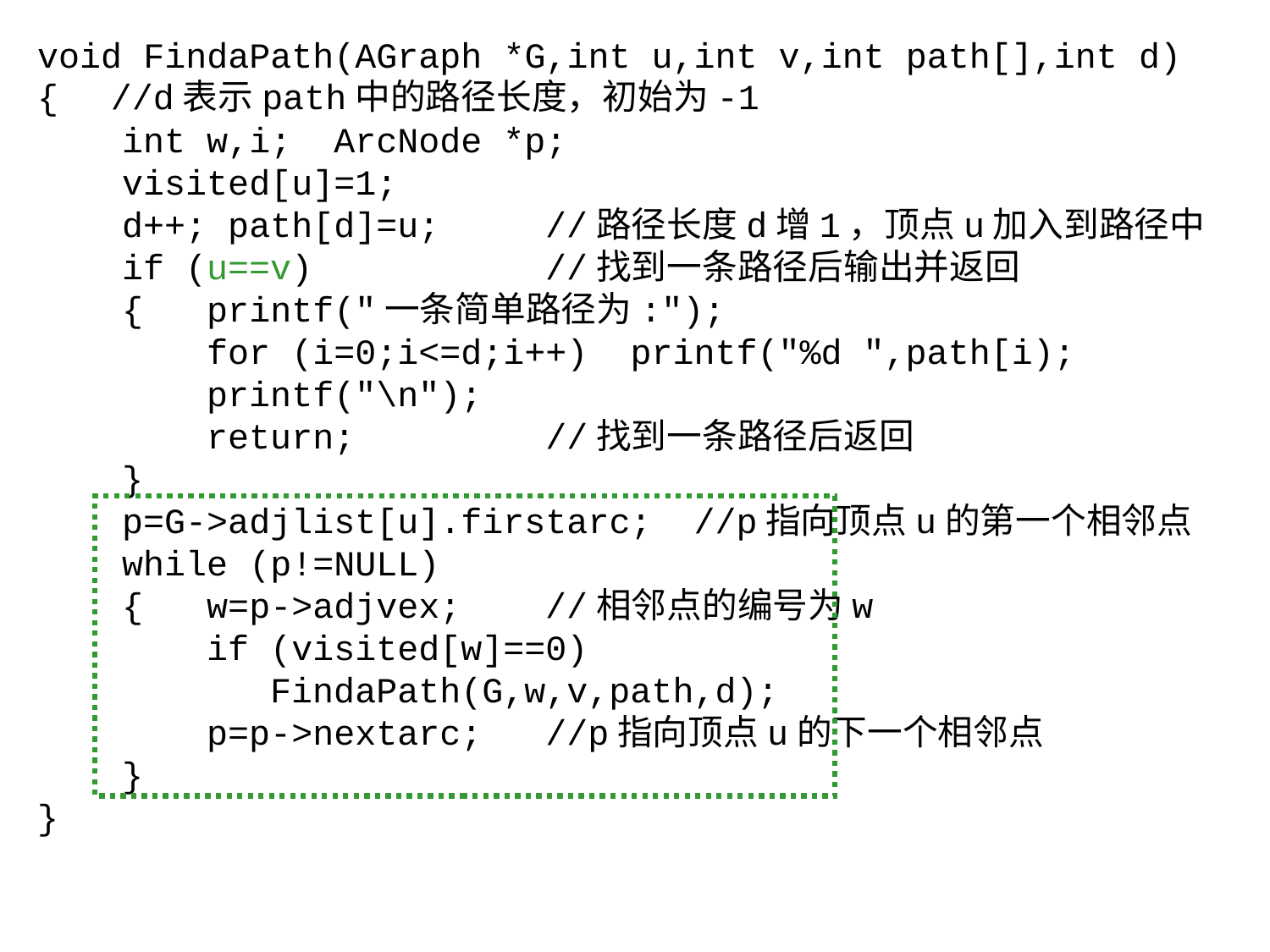

void FindaPath(AGraph *G,int u,int v,int path[],int d)
{　//d表示path中的路径长度，初始为-1
    int w,i;  ArcNode *p;
    visited[u]=1;
    d++; path[d]=u;	//路径长度d增1，顶点u加入到路径中
    if (u==v)		//找到一条路径后输出并返回
    {   printf("一条简单路径为:");
	  for (i=0;i<=d;i++)  printf("%d ",path[i);
  	  printf("\n");
	  return;         //找到一条路径后返回
    }
    p=G->adjlist[u].firstarc;  //p指向顶点u的第一个相邻点
    while (p!=NULL)
    {   w=p->adjvex;	//相邻点的编号为w
	  if (visited[w]==0)
	     FindaPath(G,w,v,path,d);
	  p=p->nextarc;   //p指向顶点u的下一个相邻点
    }
}